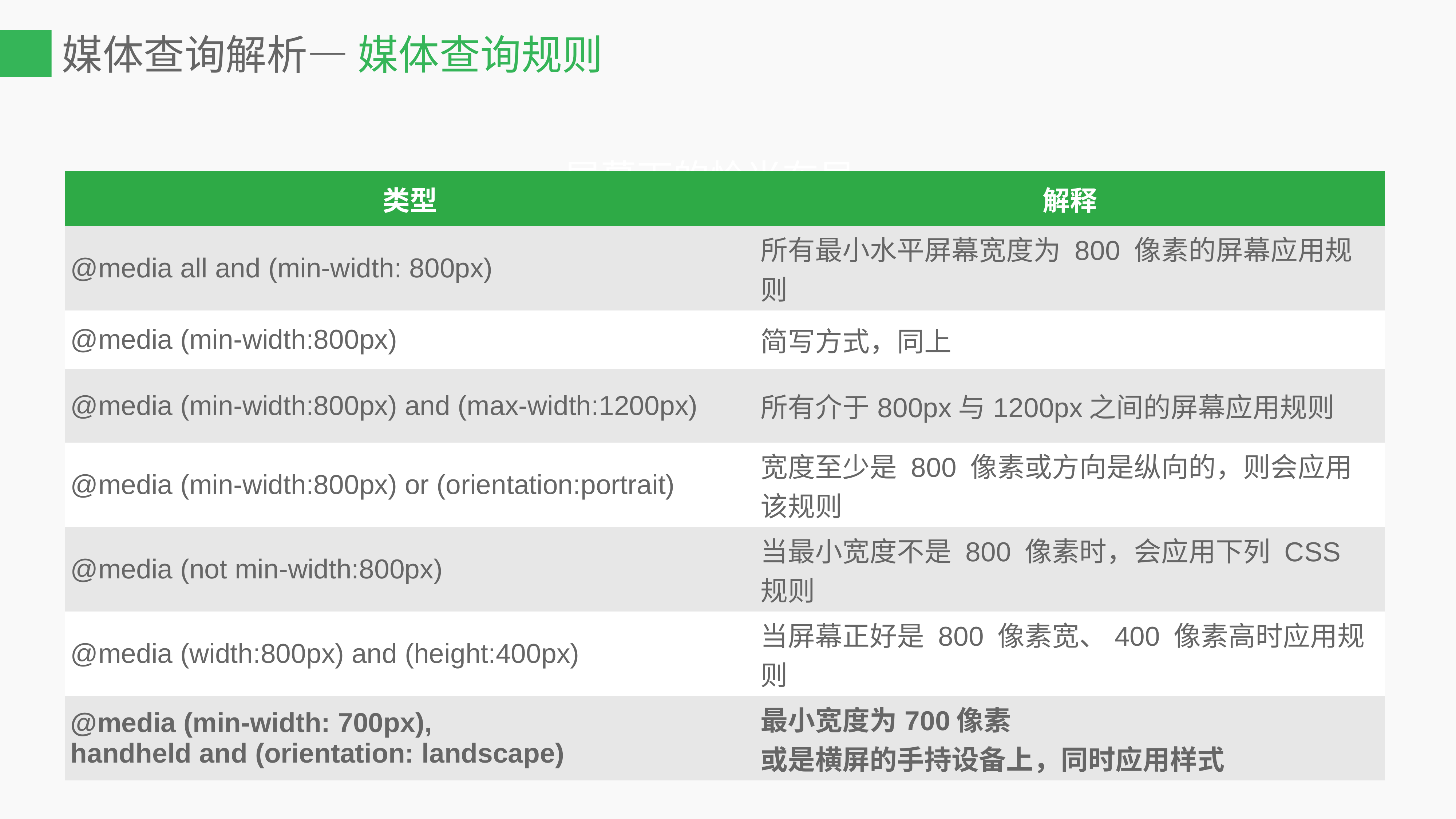

# 媒体查询解析— 媒体查询规则
屏幕下的恰当布局。
| 类型 | 解释 |
| --- | --- |
| @media all and (min-width: 800px) | 所有最小水平屏幕宽度为 800 像素的屏幕应用规则 |
| @media (min-width:800px) | 简写方式，同上 |
| @media (min-width:800px) and (max-width:1200px) | 所有介于800px与1200px之间的屏幕应用规则 |
| @media (min-width:800px) or (orientation:portrait) | 宽度至少是 800 像素或方向是纵向的，则会应用该规则 |
| @media (not min-width:800px) | 当最小宽度不是 800 像素时，会应用下列 CSS 规则 |
| @media (width:800px) and (height:400px) | 当屏幕正好是 800 像素宽、400 像素高时应用规则 |
| @media (min-width: 700px), handheld and (orientation: landscape) | 最小宽度为700像素 或是横屏的手持设备上，同时应用样式 |